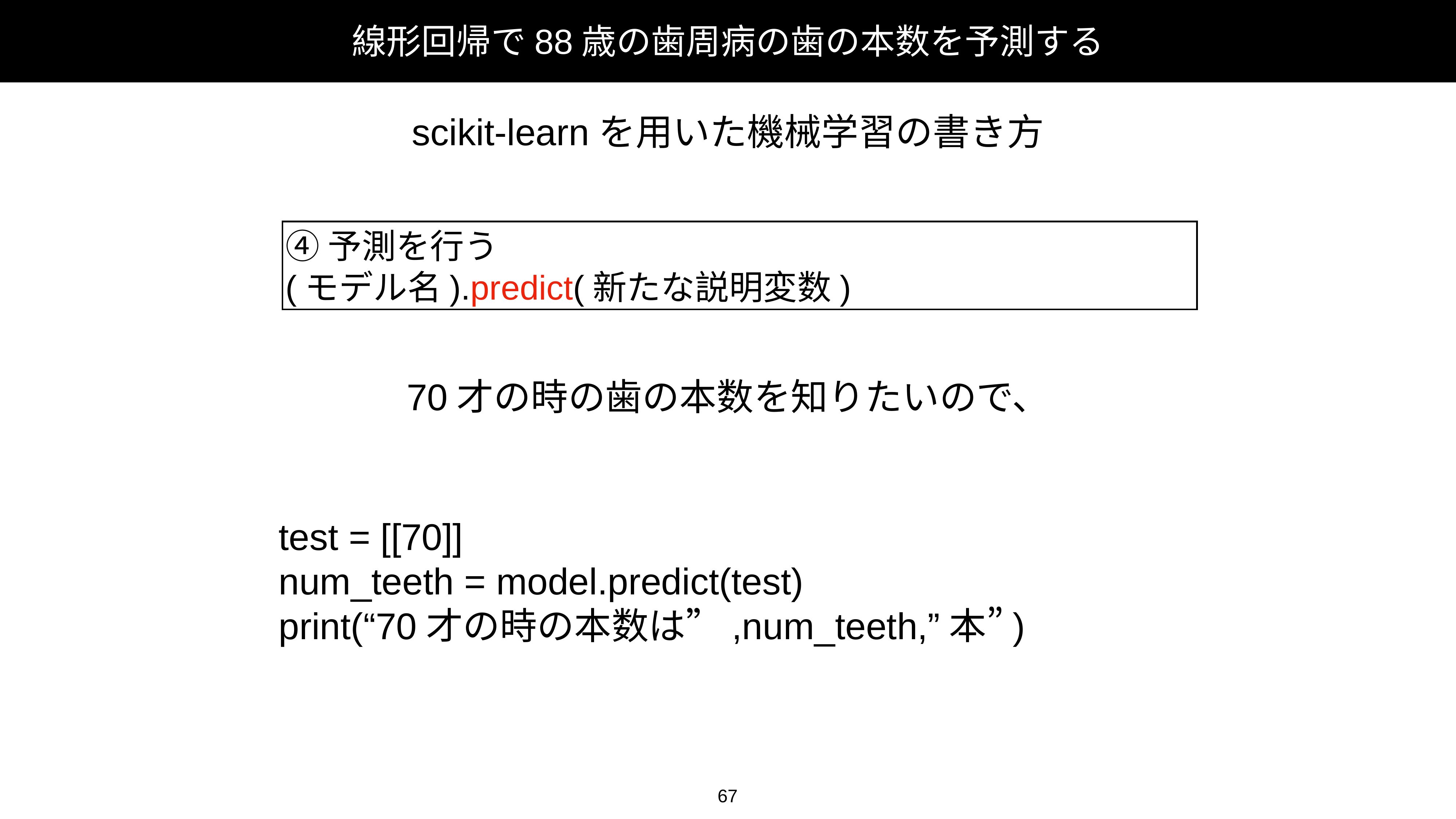

線形回帰で88歳の歯周病の歯の本数を予測する
scikit-learnを用いた機械学習の書き方
④予測を行う
(モデル名).predict(新たな説明変数)
70才の時の歯の本数を知りたいので、
test = [[70]]
num_teeth = model.predict(test)
print(“70才の時の本数は”,num_teeth,”本”)
67